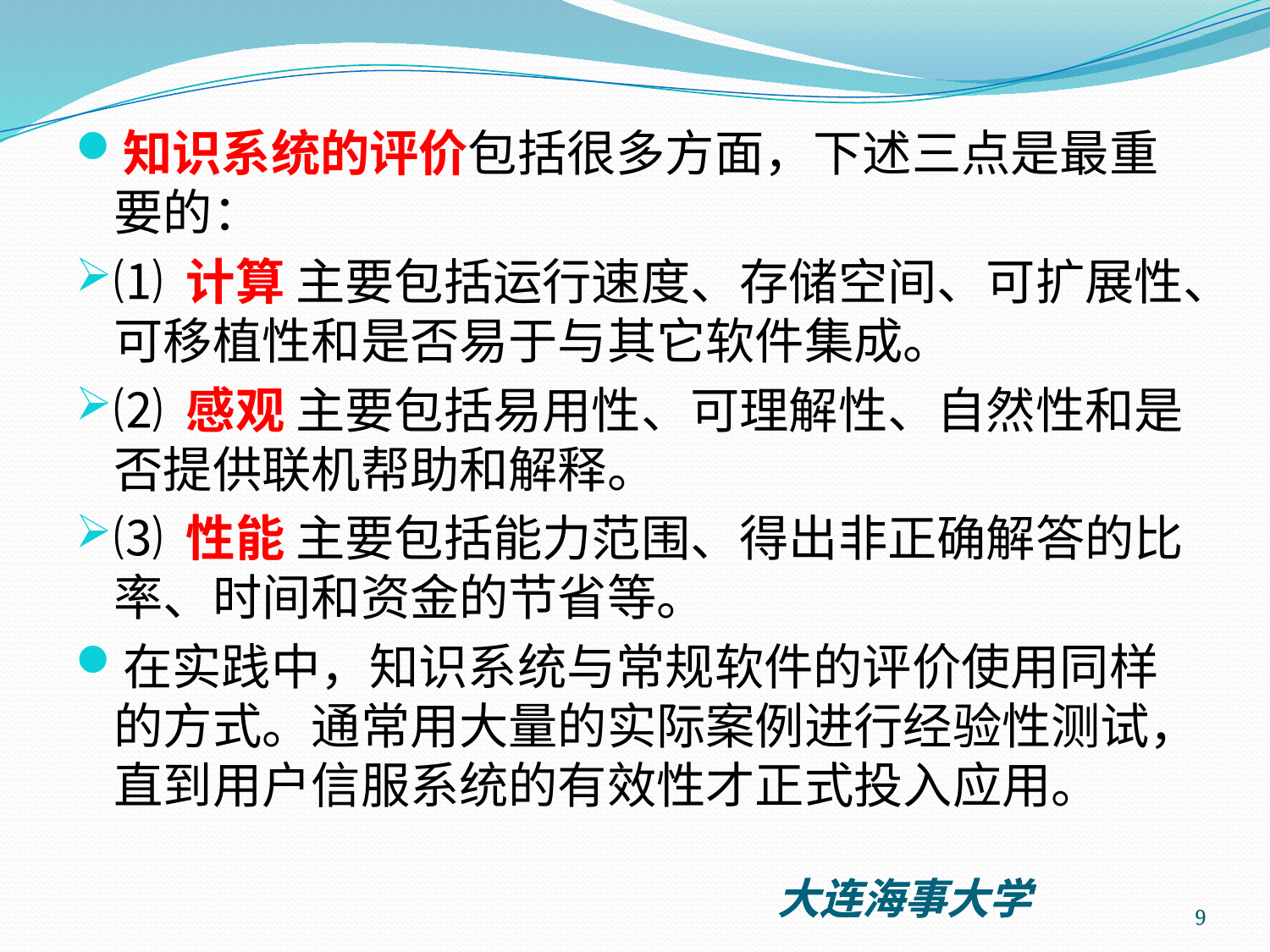

知识系统的评价包括很多方面，下述三点是最重要的：
⑴ 计算 主要包括运行速度、存储空间、可扩展性、可移植性和是否易于与其它软件集成。
⑵ 感观 主要包括易用性、可理解性、自然性和是否提供联机帮助和解释。
⑶ 性能 主要包括能力范围、得出非正确解答的比率、时间和资金的节省等。
在实践中，知识系统与常规软件的评价使用同样的方式。通常用大量的实际案例进行经验性测试，直到用户信服系统的有效性才正式投入应用。

9